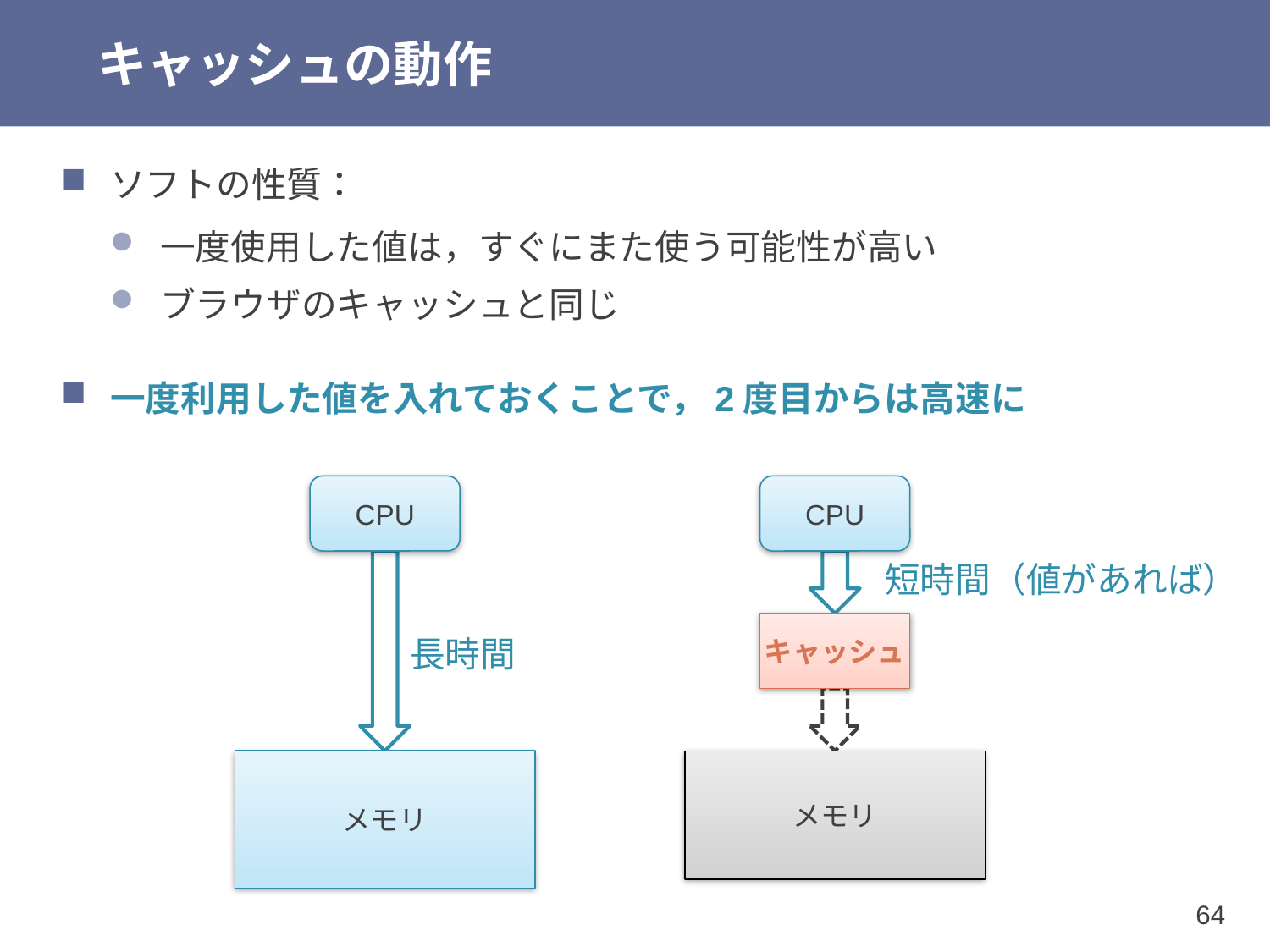

# キャッシュの動作
ソフトの性質：
一度使用した値は，すぐにまた使う可能性が高い
ブラウザのキャッシュと同じ
一度利用した値を入れておくことで，2度目からは高速に
CPU
CPU

短時間（値があれば）
キャッシュ
長時間

メモリ
メモリ